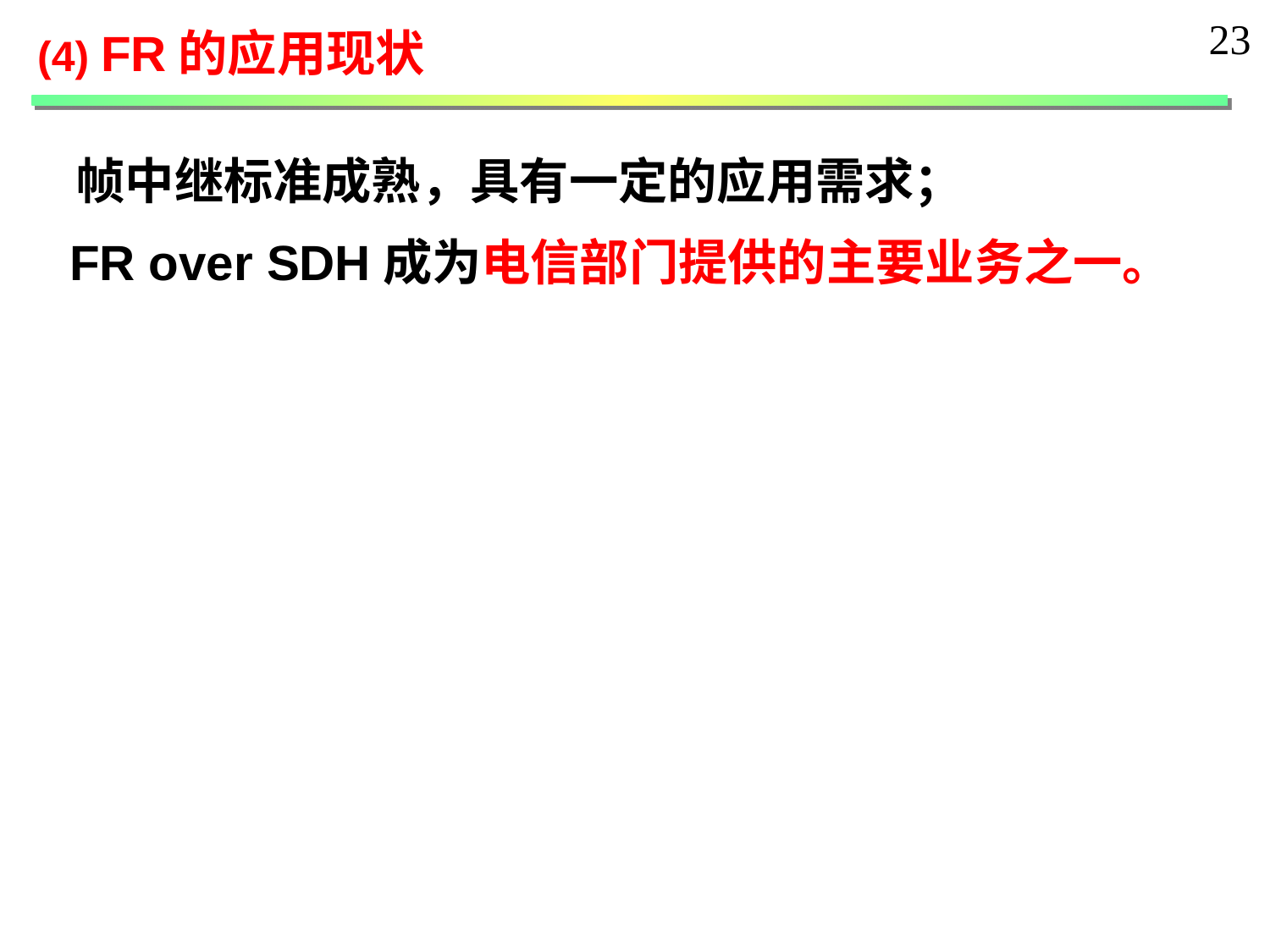

23
(4) FR的应用现状

  帧中继标准成熟，具有一定的应用需求；
  FR over SDH成为电信部门提供的主要业务之一。